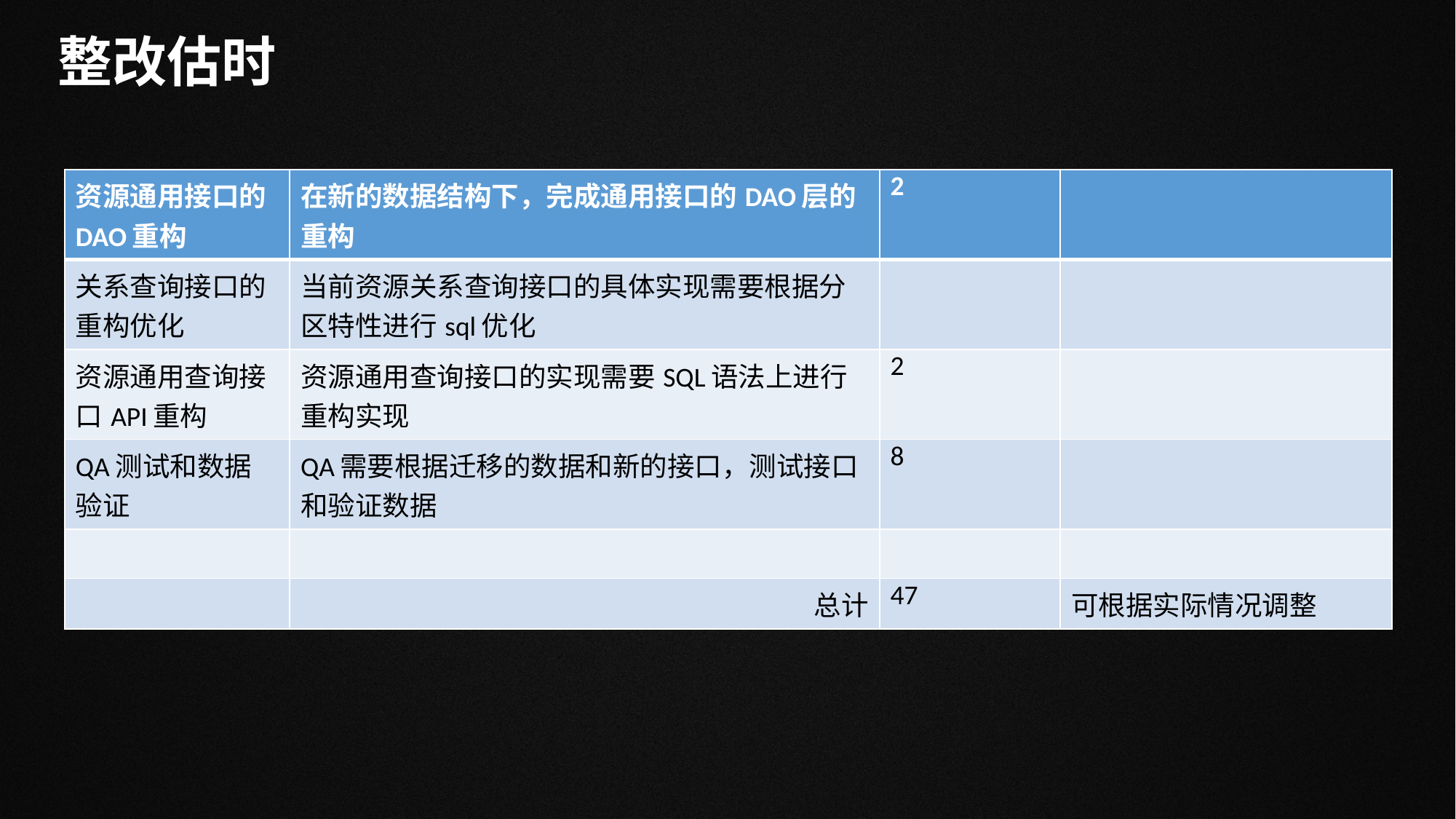

整改估时
| 资源通用接口的DAO重构 | 在新的数据结构下，完成通用接口的DAO层的重构 | 2 |  |
| --- | --- | --- | --- |
| 关系查询接口的重构优化 | 当前资源关系查询接口的具体实现需要根据分区特性进行sql优化 |  |  |
| 资源通用查询接口API重构 | 资源通用查询接口的实现需要SQL语法上进行重构实现 | 2 |  |
| QA测试和数据验证 | QA需要根据迁移的数据和新的接口，测试接口和验证数据 | 8 |  |
|  |  |  |  |
|  | 总计 | 47 | 可根据实际情况调整 |